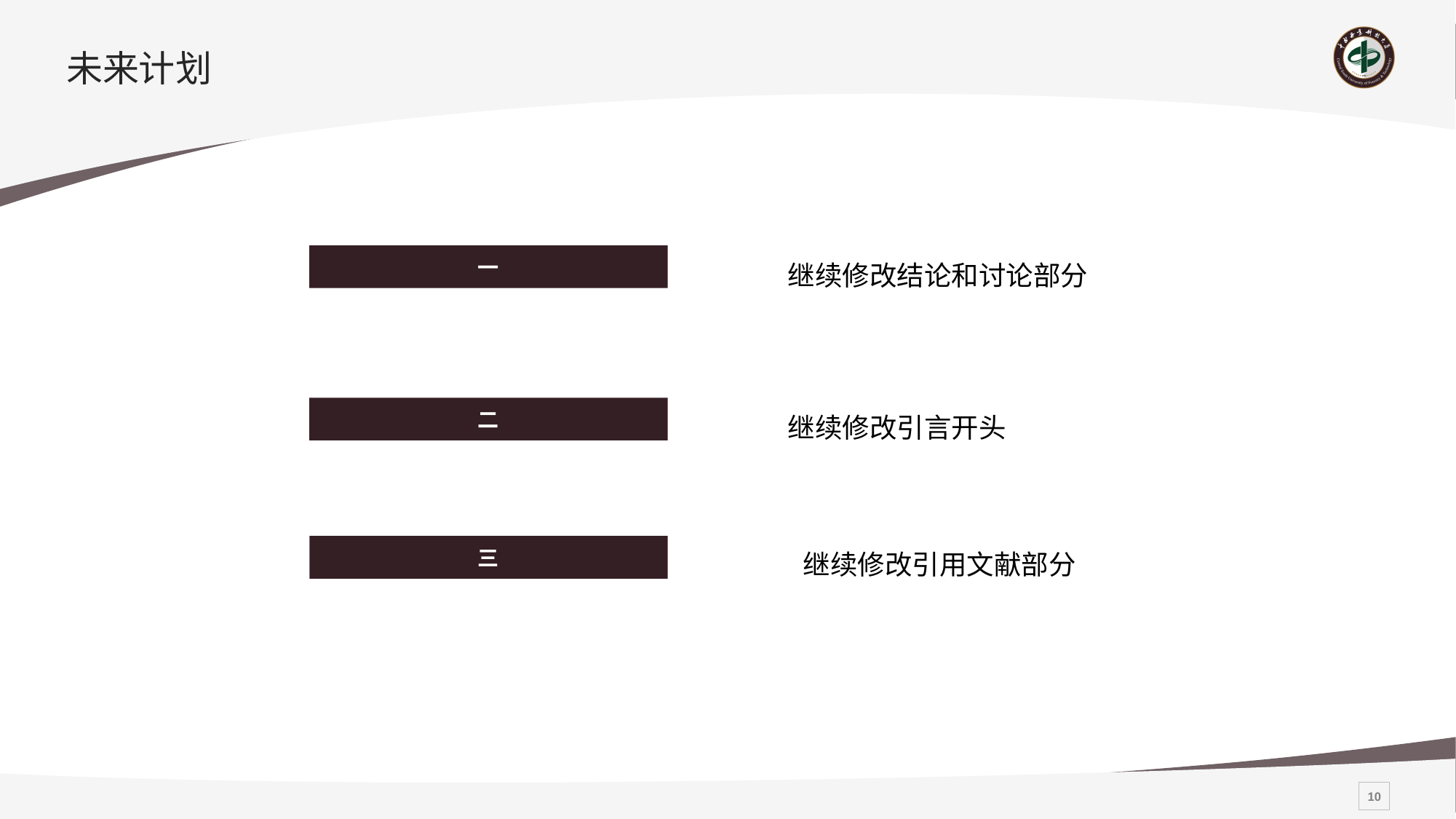

# 未来计划
继续修改结论和讨论部分
一
继续修改引言开头
二
继续修改引用文献部分
三